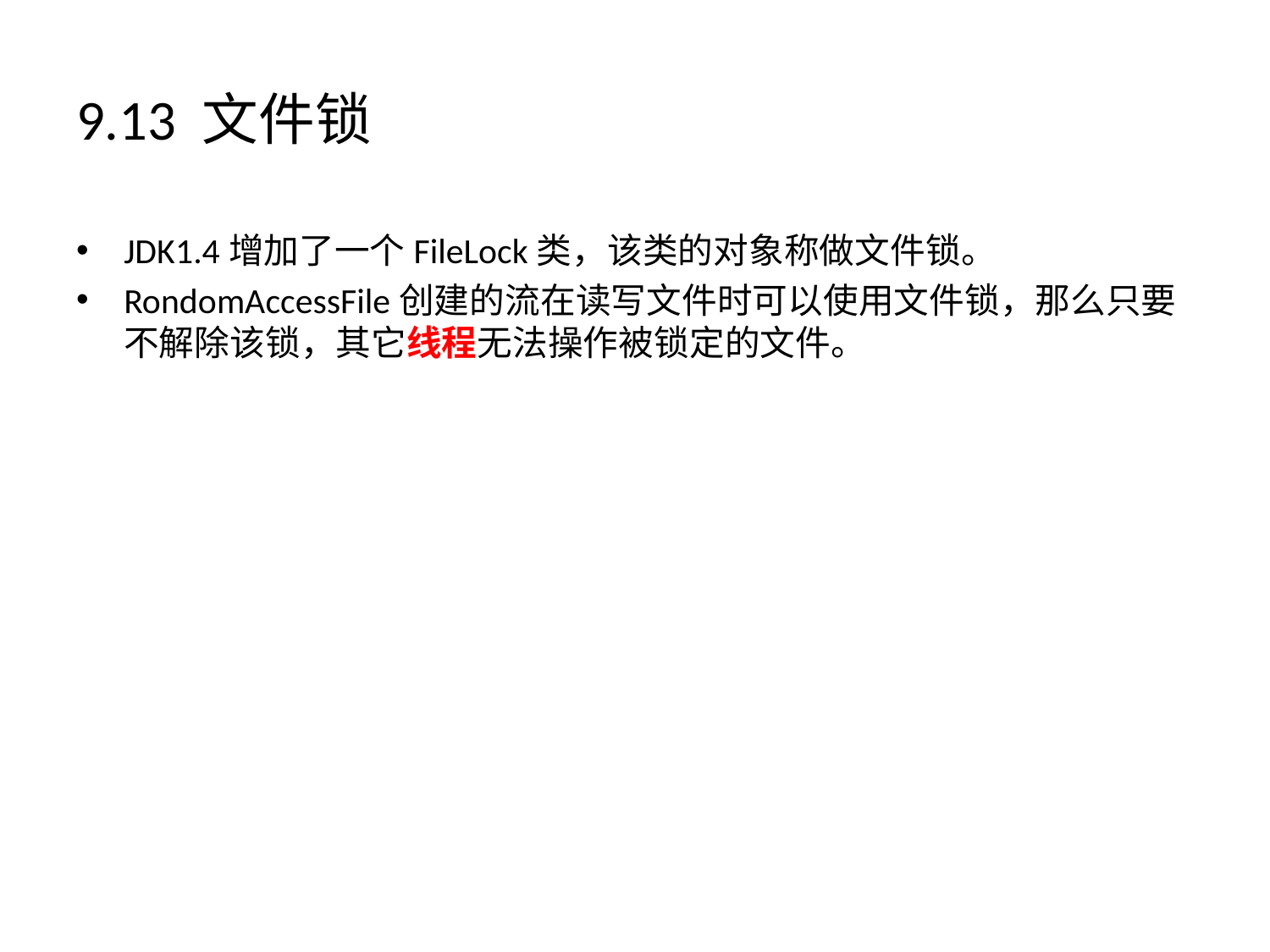

# 9.13 文件锁
JDK1.4增加了一个FileLock类，该类的对象称做文件锁。
RondomAccessFile创建的流在读写文件时可以使用文件锁，那么只要不解除该锁，其它线程无法操作被锁定的文件。

60